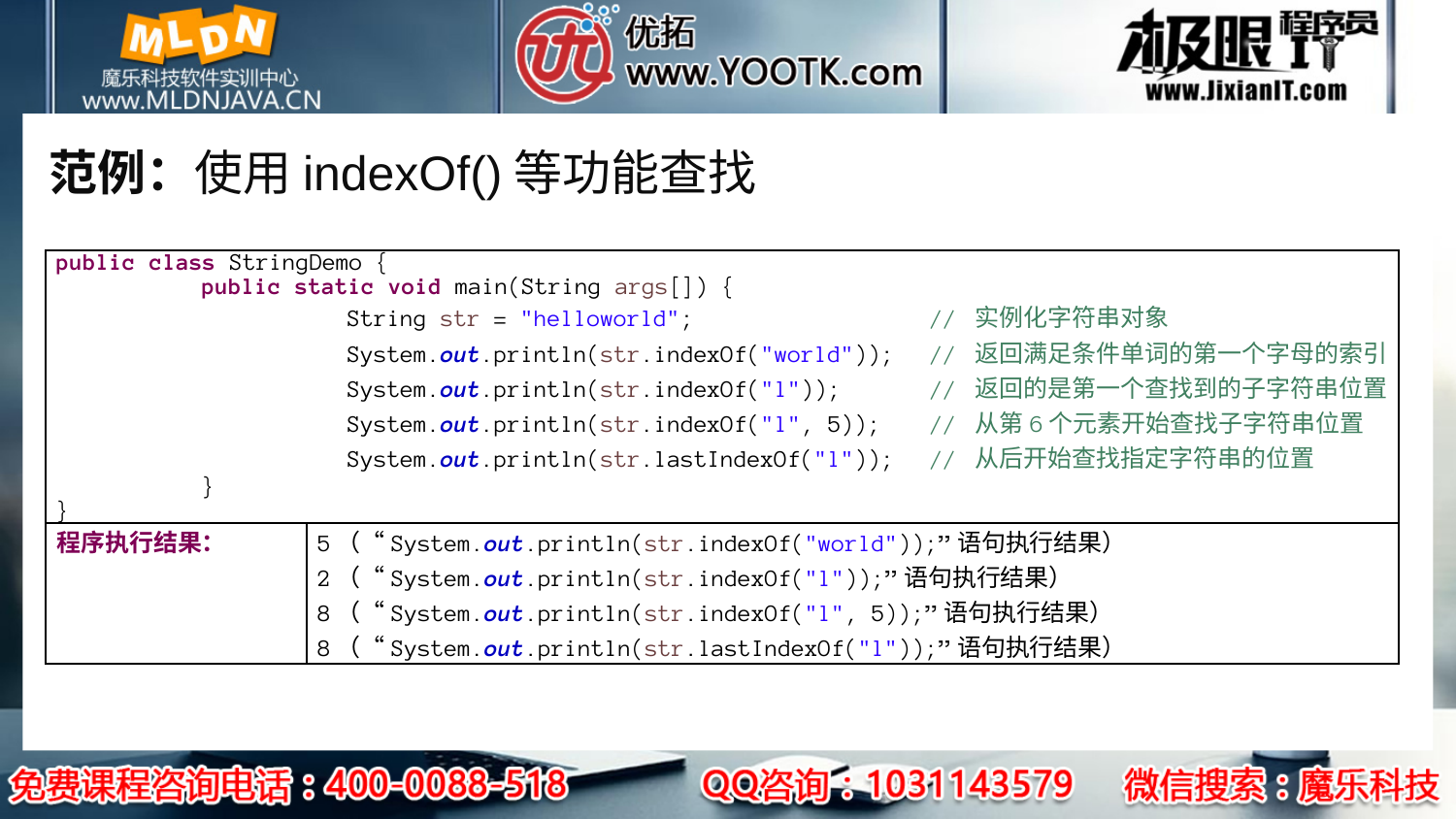

# 范例：使用indexOf()等功能查找
| public class StringDemo { public static void main(String args[]) { String str = "helloworld"; // 实例化字符串对象 System.out.println(str.indexOf("world")); // 返回满足条件单词的第一个字母的索引 System.out.println(str.indexOf("l")); // 返回的是第一个查找到的子字符串位置 System.out.println(str.indexOf("l", 5)); // 从第6个元素开始查找子字符串位置 System.out.println(str.lastIndexOf("l")); // 从后开始查找指定字符串的位置 } } |  |
| --- | --- |
| 程序执行结果： | 5（“System.out.println(str.indexOf("world"));”语句执行结果） 2（“System.out.println(str.indexOf("l"));”语句执行结果） 8（“System.out.println(str.indexOf("l", 5));”语句执行结果） 8（“System.out.println(str.lastIndexOf("l"));”语句执行结果） |